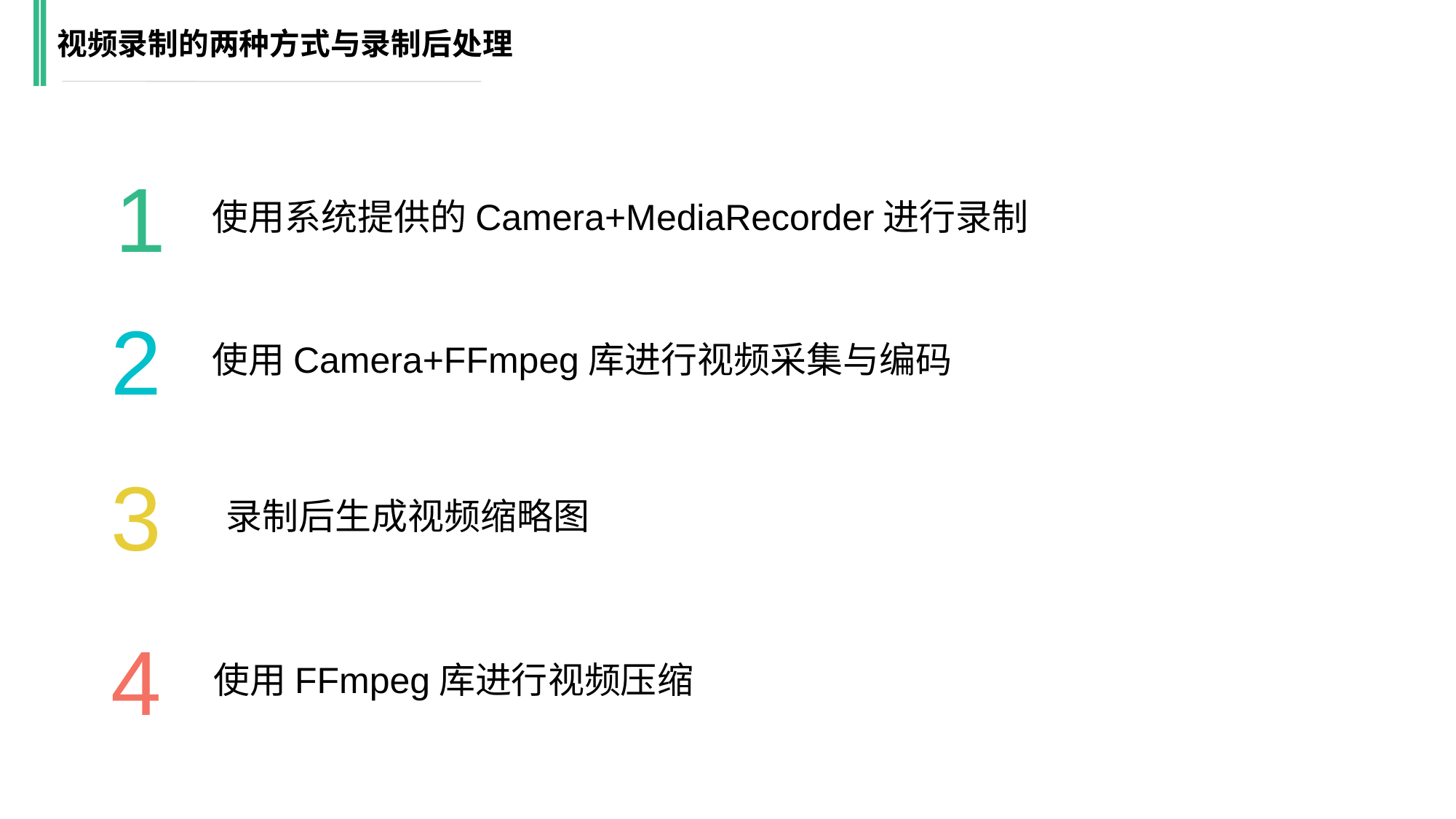

视频录制的两种方式与录制后处理

1
使用系统提供的Camera+MediaRecorder进行录制
2
使用Camera+FFmpeg库进行视频采集与编码
3
录制后生成视频缩略图
4
使用FFmpeg库进行视频压缩